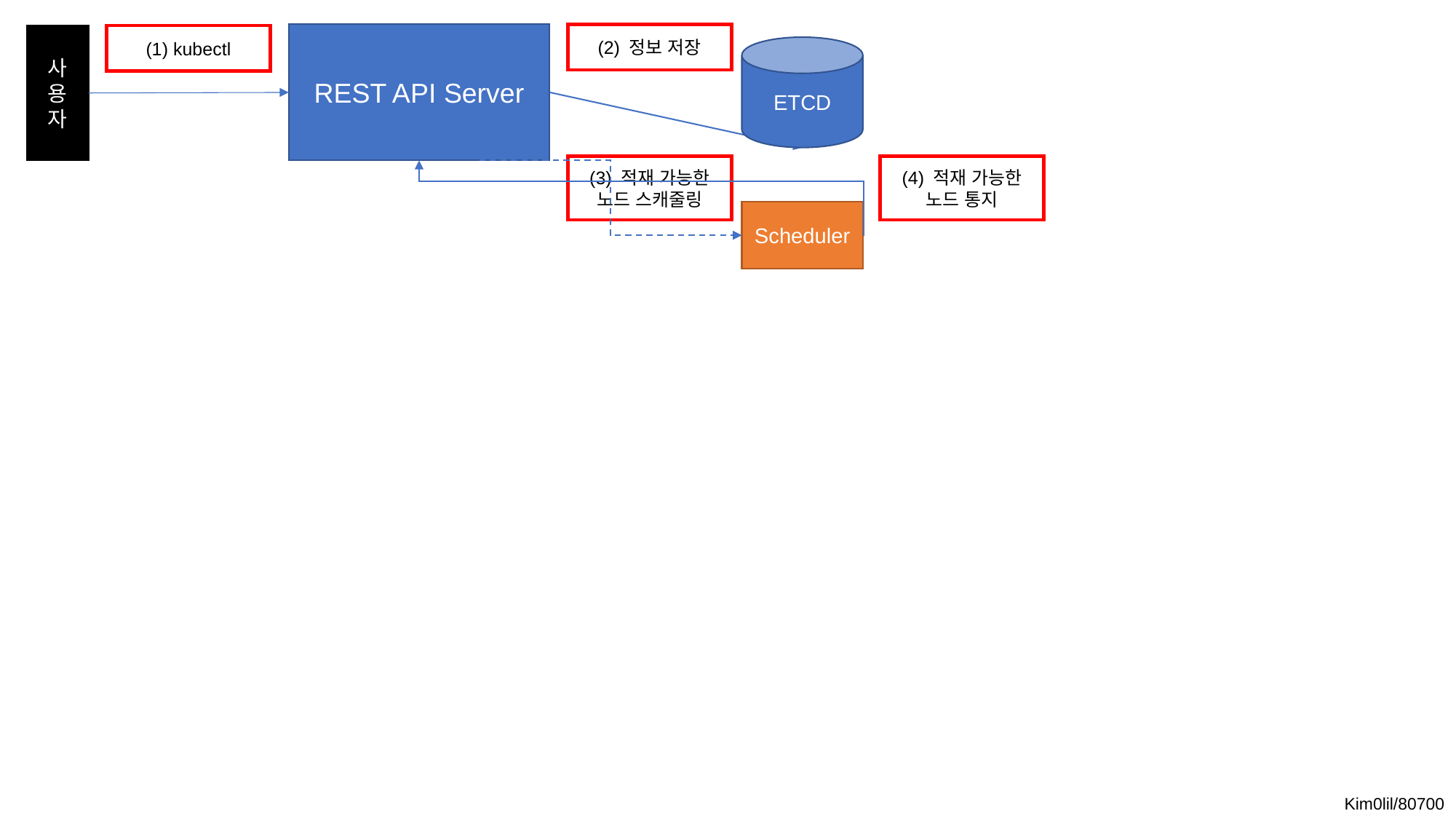

REST API Server
사
용
자
(1) kubectl
(2) 정보 저장
ETCD
(3) 적재 가능한 노드 스캐줄링
(4) 적재 가능한 노드 통지
Scheduler
Kim0lil/80700